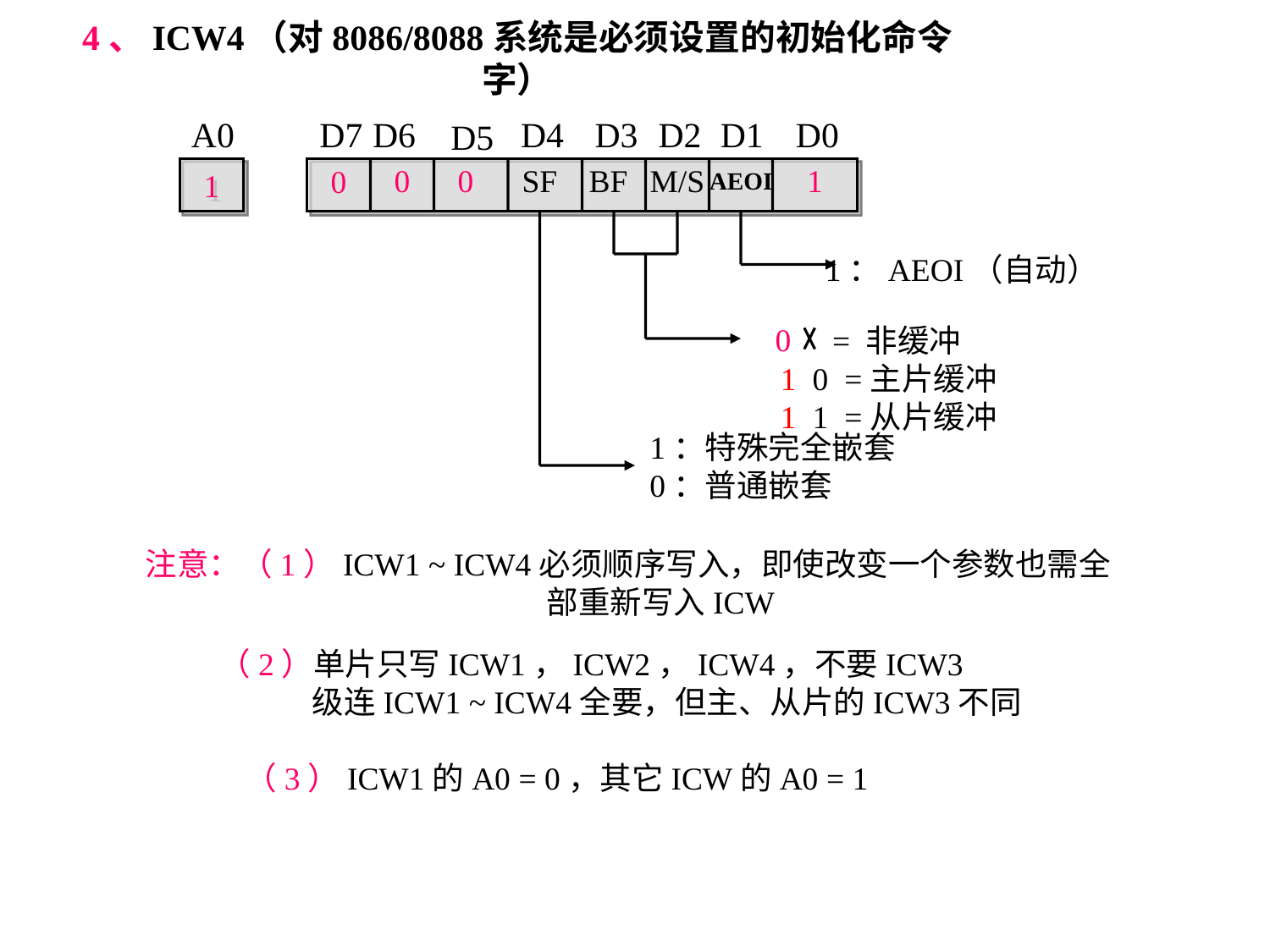

4、ICW4（对8086/8088系统是必须设置的初始化命令字）
A0
D7
D6
D4
D3
D2
D1
D0
D5
0
0
SF
BF
M/S
1
0
1

AEOI

1：AEOI（自动）

0
  = 非缓冲
1  0  =主片缓冲
1  1  =从片缓冲

1：特殊完全嵌套
0：普通嵌套

注意：（1）ICW1 ~ ICW4必须顺序写入，即使改变一个参数也需全
                                                        部重新写入ICW
（2）单片只写ICW1，ICW2，ICW4，不要ICW3
                    级连ICW1 ~ ICW4全要，但主、从片的ICW3不同

              （3）ICW1的A0 = 0，其它ICW的A0 = 1